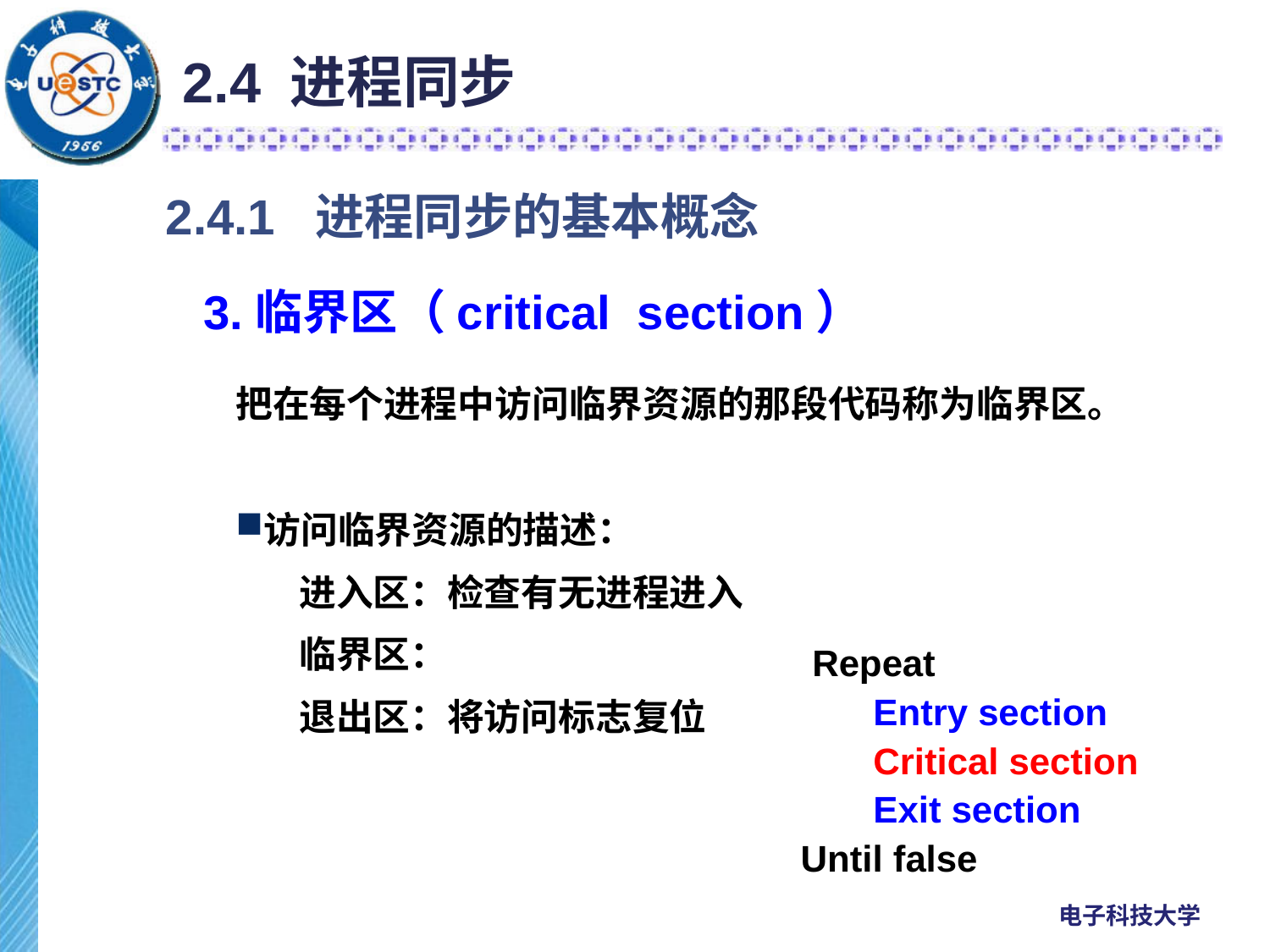

2.4 进程同步
2.4.1  进程同步的基本概念
3.临界区（critical  section）
把在每个进程中访问临界资源的那段代码称为临界区。
访问临界资源的描述：
进入区：检查有无进程进入
临界区：
退出区：将访问标志复位

Repeat
            Entry section
            Critical section
            Exit section
     Until false